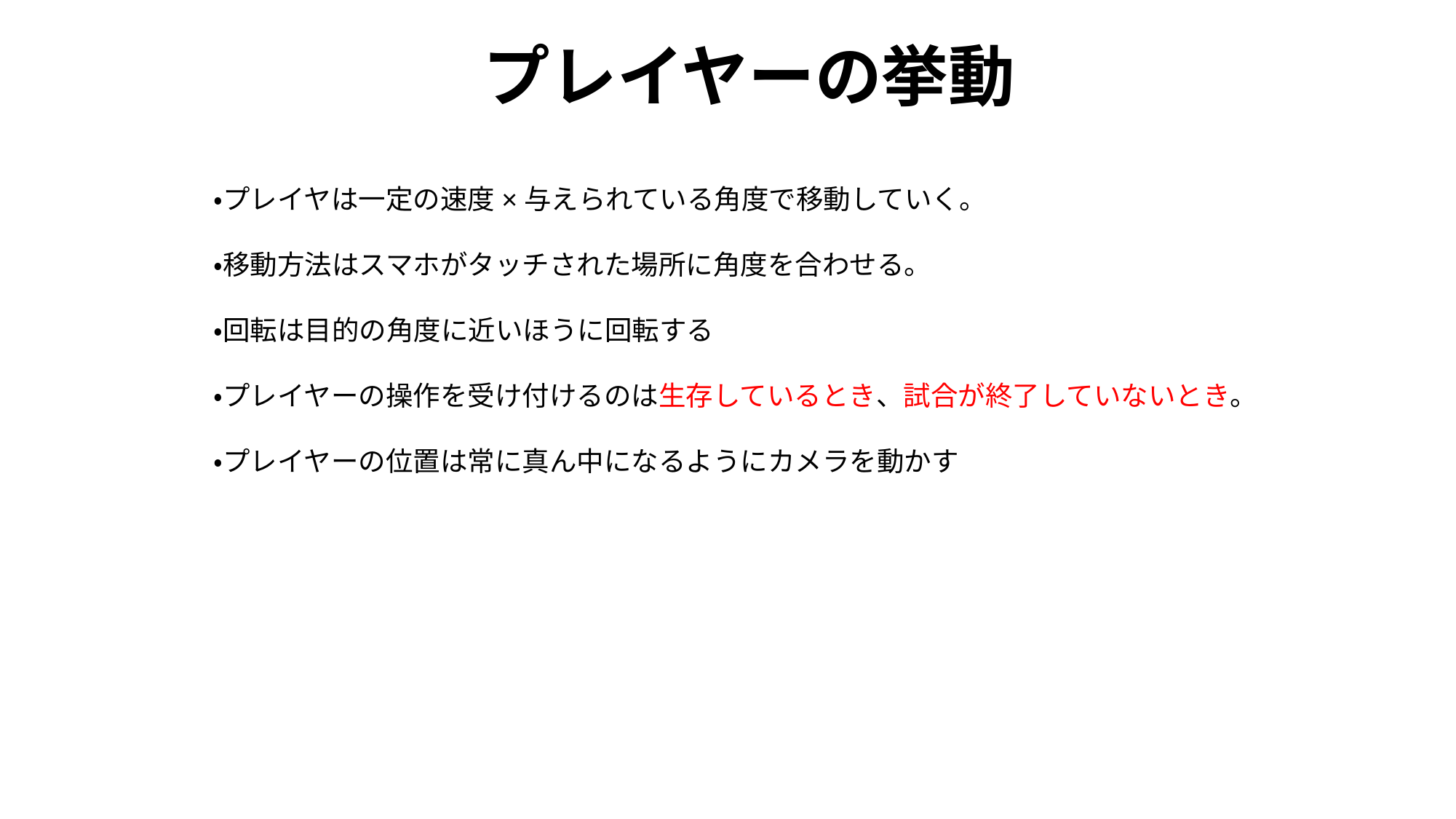

プレイヤーの挙動
・プレイヤは一定の速度×与えられている角度で移動していく。

・移動方法はスマホがタッチされた場所に角度を合わせる。

・回転は目的の角度に近いほうに回転する

・プレイヤーの操作を受け付けるのは生存しているとき、試合が終了していないとき。

・プレイヤーの位置は常に真ん中になるようにカメラを動かす